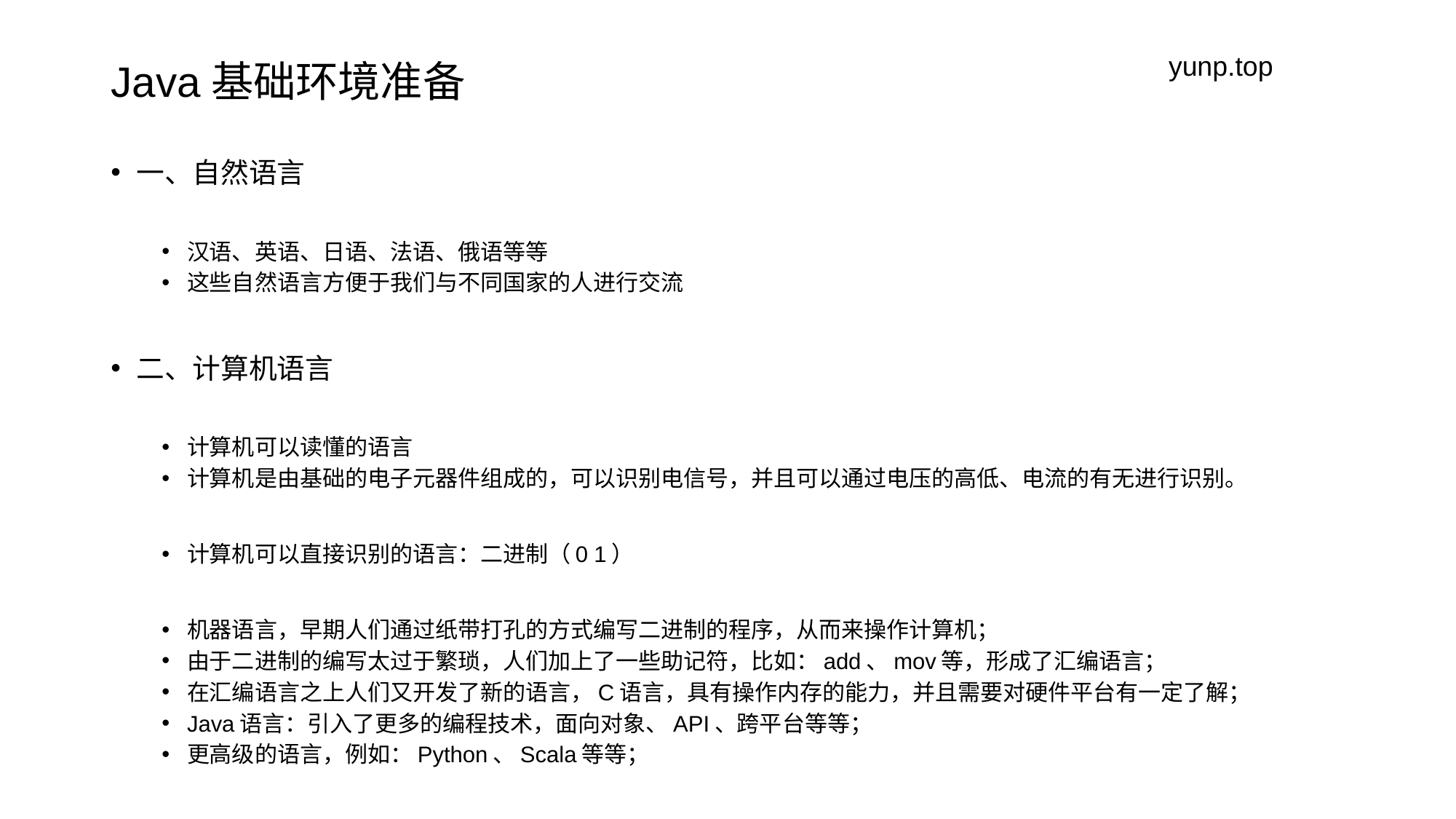

# Java基础环境准备
yunp.top
一、自然语言

汉语、英语、日语、法语、俄语等等
这些自然语言方便于我们与不同国家的人进行交流

二、计算机语言

计算机可以读懂的语言
计算机是由基础的电子元器件组成的，可以识别电信号，并且可以通过电压的高低、电流的有无进行识别。

计算机可以直接识别的语言：二进制（0 1）

机器语言，早期人们通过纸带打孔的方式编写二进制的程序，从而来操作计算机；
由于二进制的编写太过于繁琐，人们加上了一些助记符，比如：add、mov等，形成了汇编语言；
在汇编语言之上人们又开发了新的语言，C语言，具有操作内存的能力，并且需要对硬件平台有一定了解；
Java语言：引入了更多的编程技术，面向对象、API、跨平台等等；
更高级的语言，例如：Python、Scala等等；